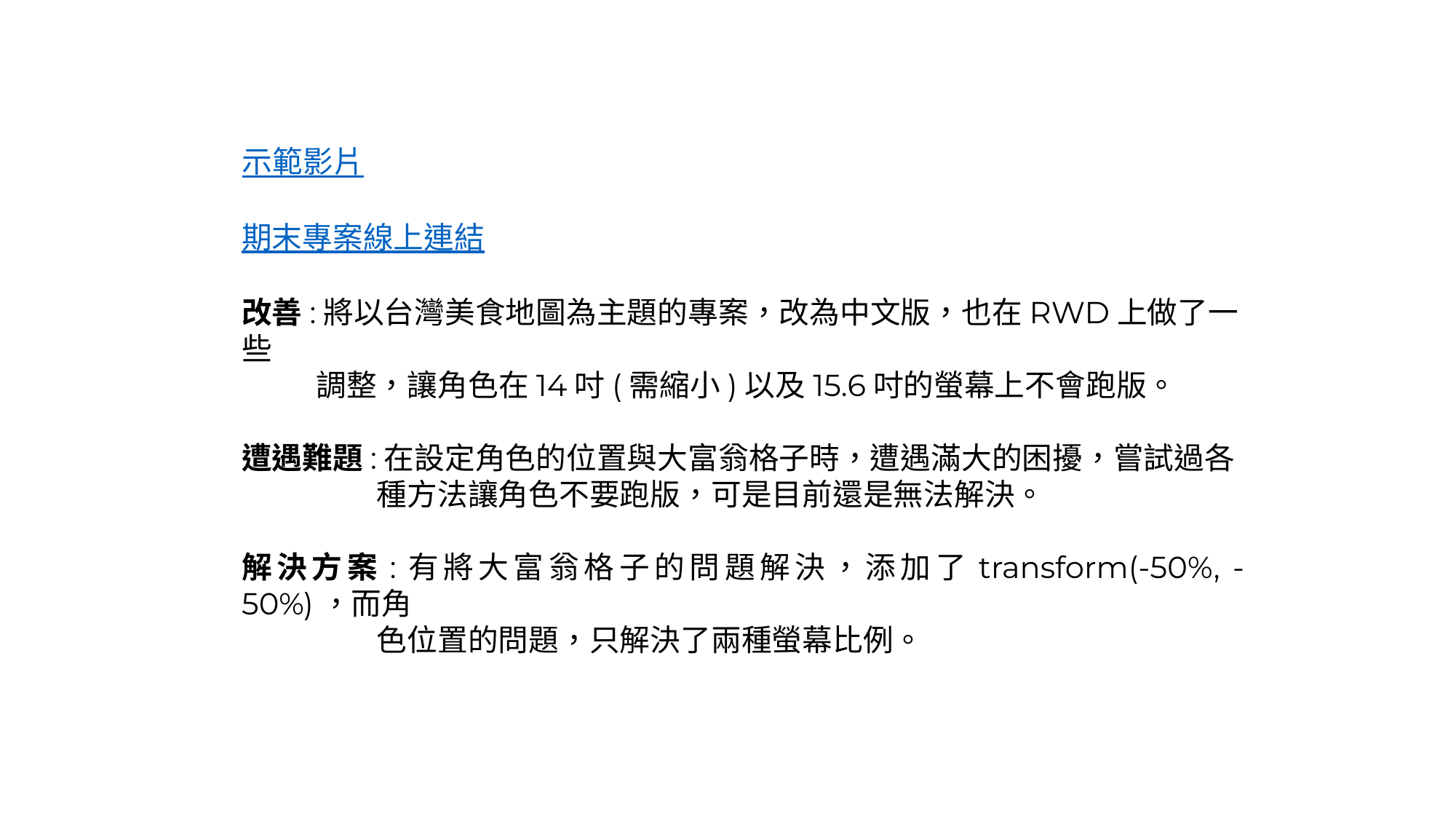

示範影片
期末專案線上連結
改善:將以台灣美食地圖為主題的專案，改為中文版，也在RWD上做了一些
          調整，讓角色在14吋(需縮小)以及15.6吋的螢幕上不會跑版。

遭遇難題:在設定角色的位置與大富翁格子時，遭遇滿大的困擾，嘗試過各
                   種方法讓角色不要跑版，可是目前還是無法解決。

解決方案:有將大富翁格子的問題解決，添加了transform(-50%, -50%)，而角
                   色位置的問題，只解決了兩種螢幕比例。